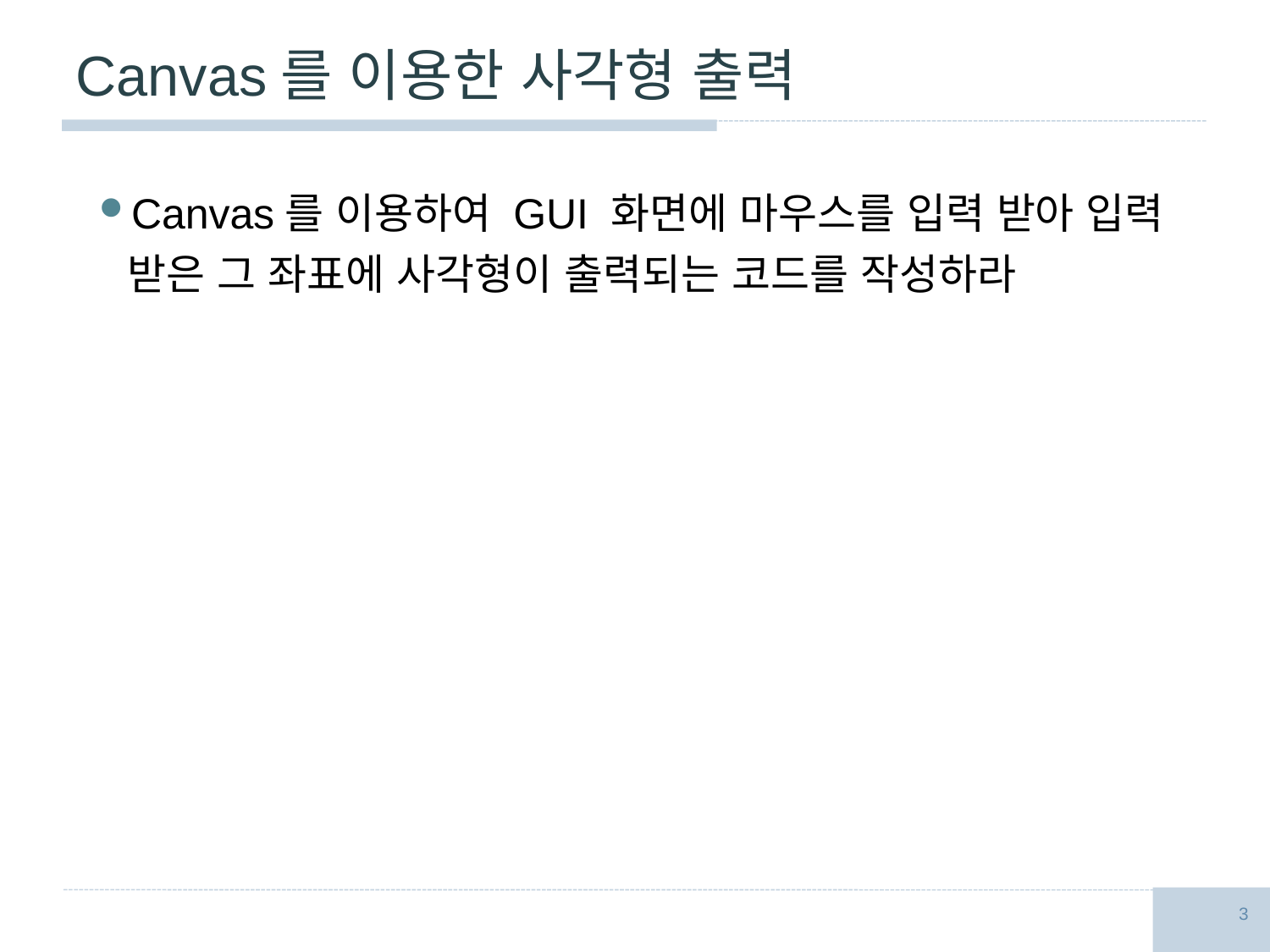

# Canvas를 이용한 사각형 출력
Canvas를 이용하여 GUI 화면에 마우스를 입력 받아 입력 받은 그 좌표에 사각형이 출력되는 코드를 작성하라